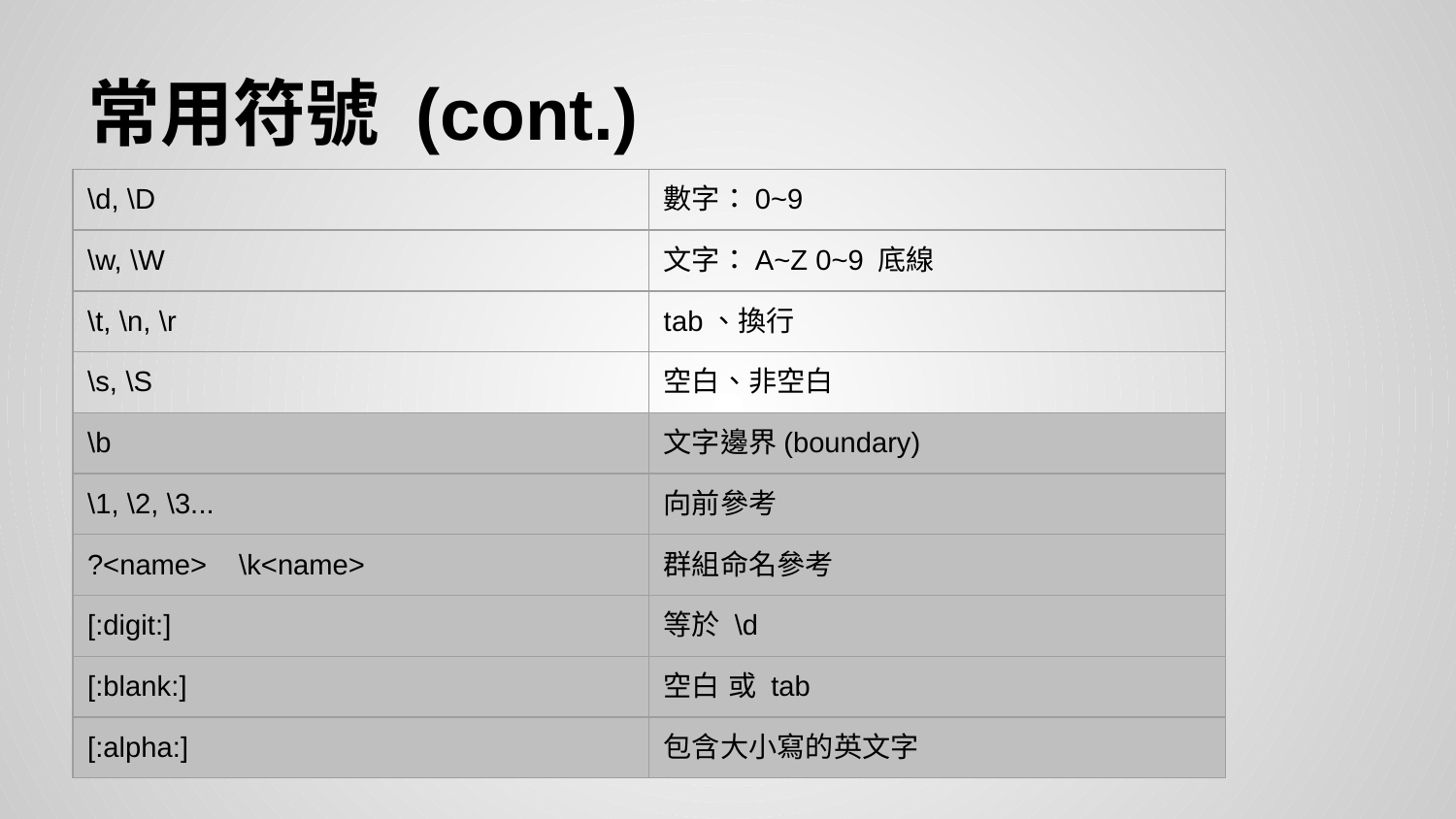

# 常用符號 (cont.)
| \d, \D | 數字：0~9 |
| --- | --- |
| \w, \W | 文字：A~Z 0~9 底線 |
| \t, \n, \r | tab、換行 |
| \s, \S | 空白、非空白 |
| \b | 文字邊界(boundary) |
| \1, \2, \3... | 向前參考 |
| ?<name> \k<name> | 群組命名參考 |
| [:digit:] | 等於 \d |
| [:blank:] | 空白 或 tab |
| [:alpha:] | 包含大小寫的英文字 |